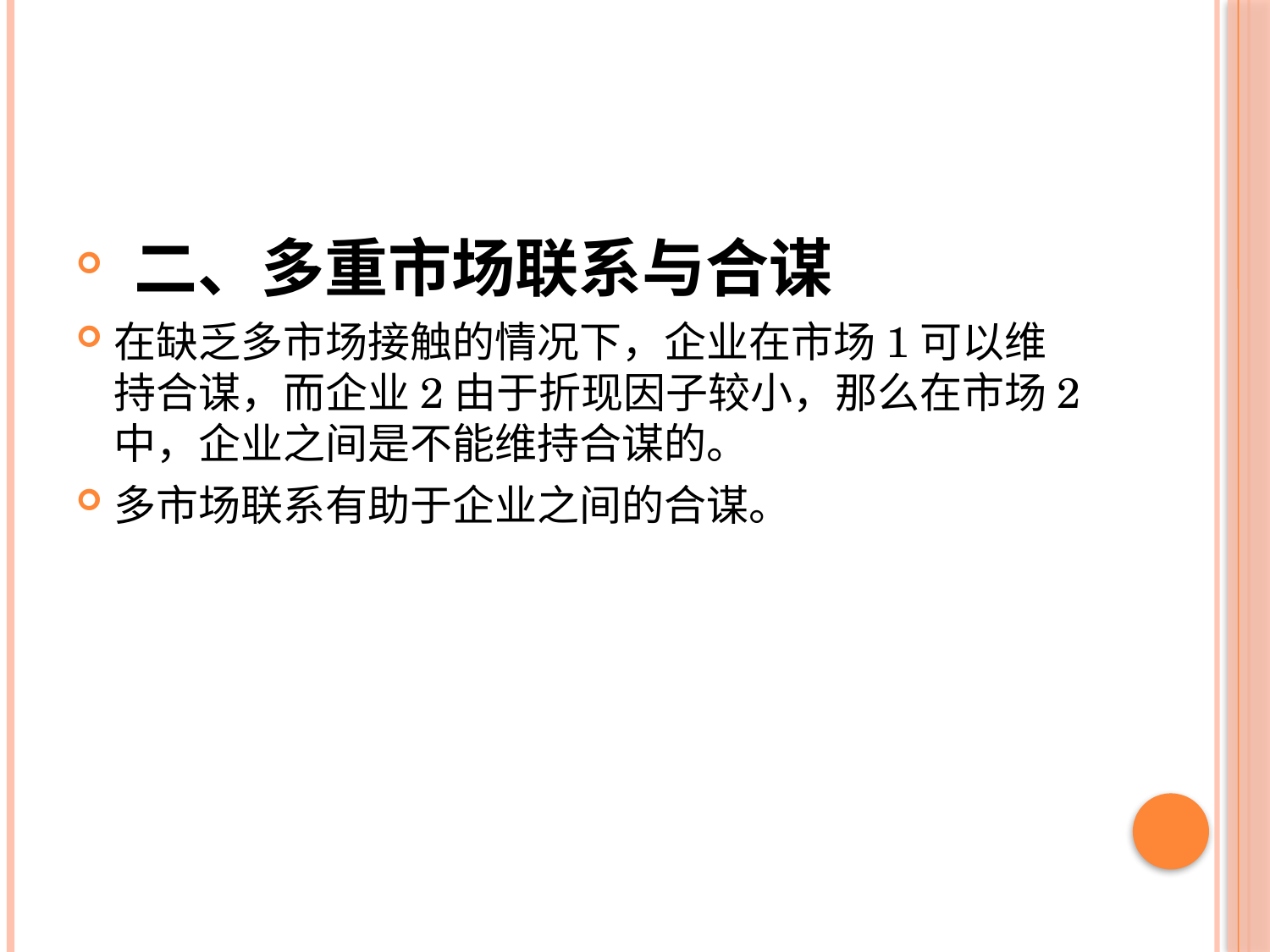

#
 二、多重市场联系与合谋
在缺乏多市场接触的情况下，企业在市场1可以维持合谋，而企业2由于折现因子较小，那么在市场2中，企业之间是不能维持合谋的。
多市场联系有助于企业之间的合谋。